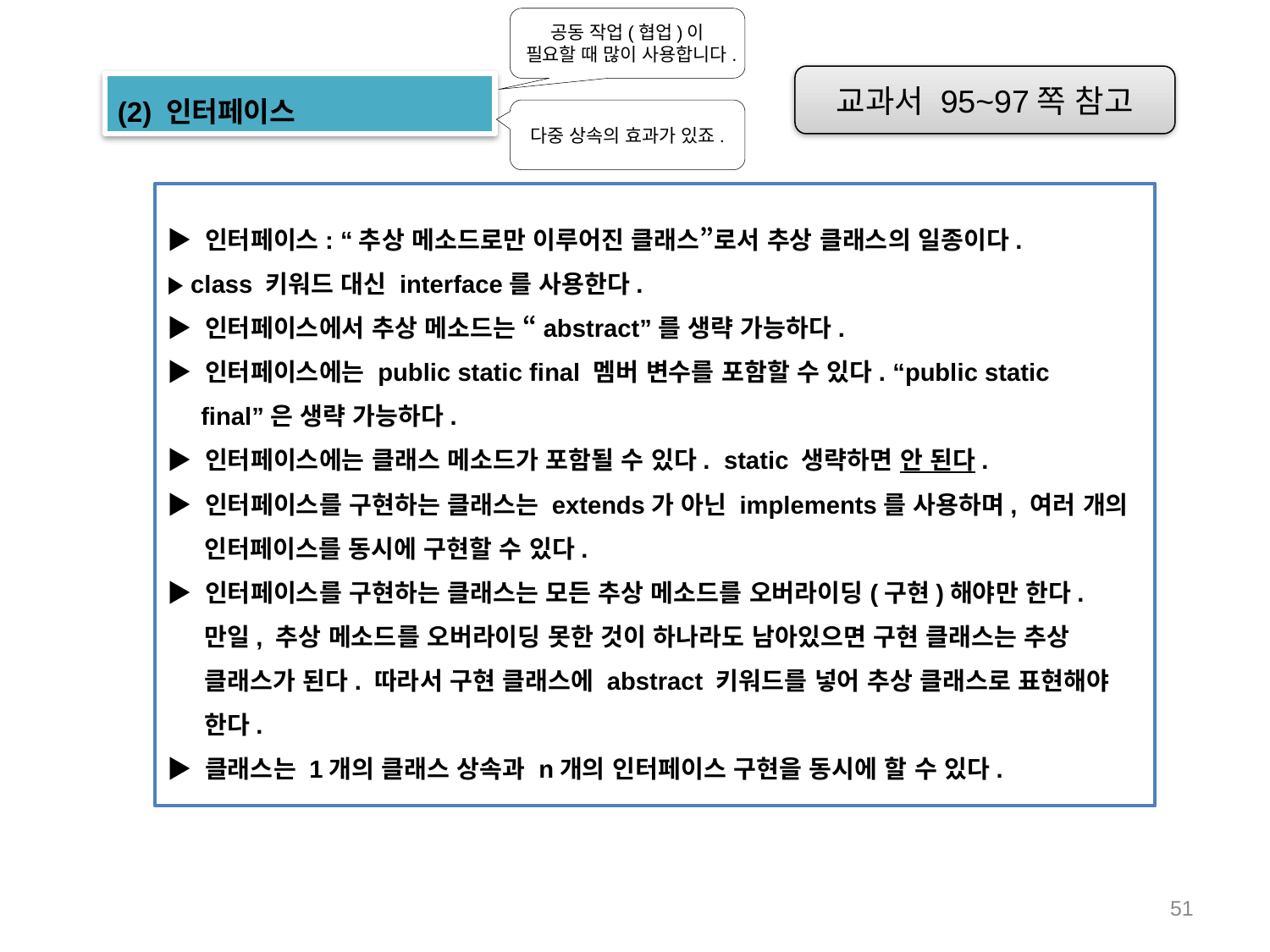

공동 작업(협업)이 필요할 때 많이 사용합니다.
교과서 95~97쪽 참고
(2) 인터페이스
다중 상속의 효과가 있죠.
▶ 인터페이스: “추상 메소드로만 이루어진 클래스”로서 추상 클래스의 일종이다.
▶ class 키워드 대신 interface를 사용한다.
▶ 인터페이스에서 추상 메소드는 “abstract”를 생략 가능하다.
▶ 인터페이스에는 public static final 멤버 변수를 포함할 수 있다. “public static final”은 생략 가능하다.
▶ 인터페이스에는 클래스 메소드가 포함될 수 있다.  static 생략하면 안 된다.
▶ 인터페이스를 구현하는 클래스는 extends가 아닌 implements를 사용하며, 여러 개의 인터페이스를 동시에 구현할 수 있다.
▶ 인터페이스를 구현하는 클래스는 모든 추상 메소드를 오버라이딩(구현)해야만 한다. 만일, 추상 메소드를 오버라이딩 못한 것이 하나라도 남아있으면 구현 클래스는 추상 클래스가 된다. 따라서 구현 클래스에 abstract 키워드를 넣어 추상 클래스로 표현해야 한다.
▶ 클래스는 1개의 클래스 상속과 n개의 인터페이스 구현을 동시에 할 수 있다.
51